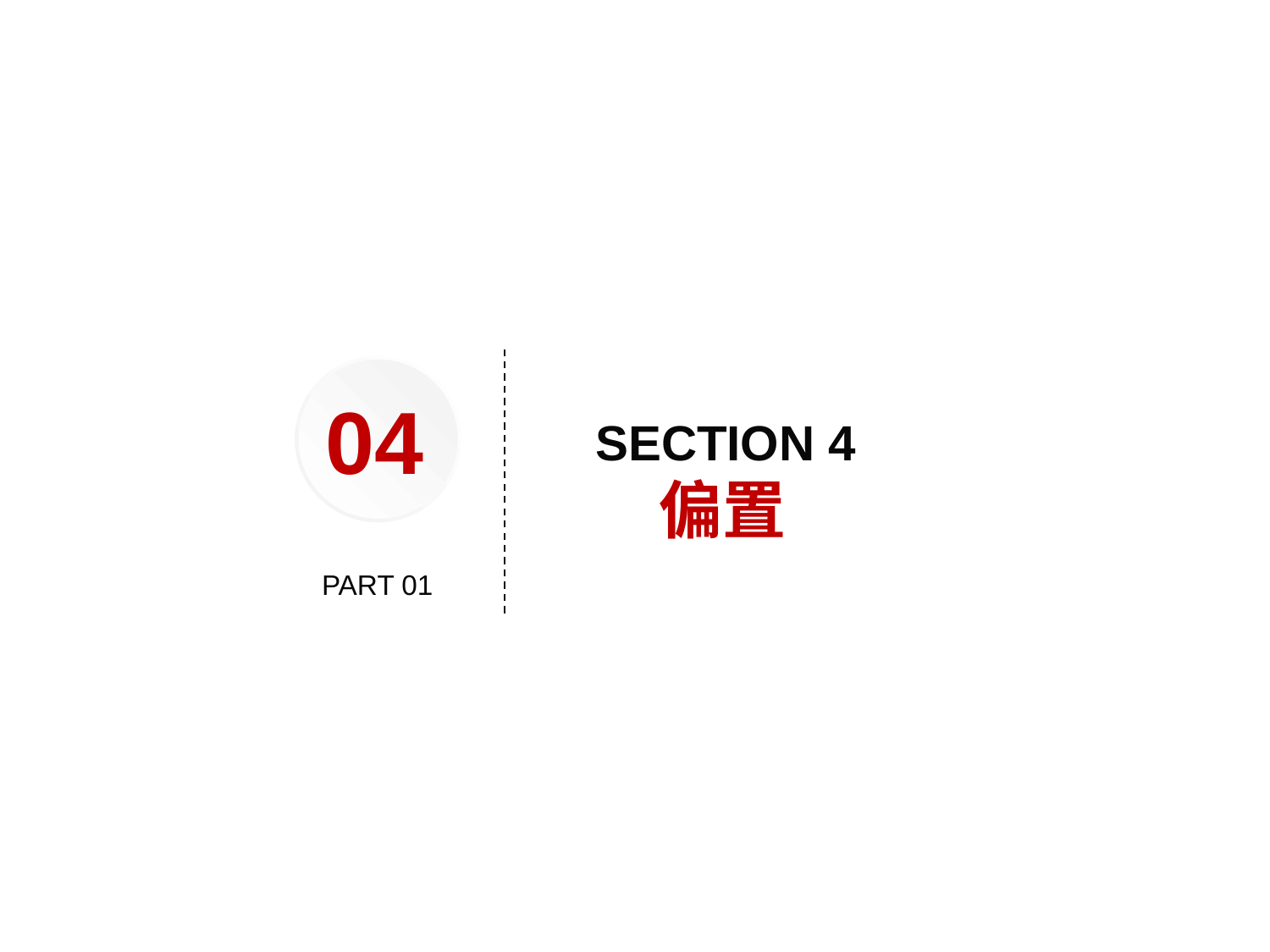

04
 SECTION 4
偏置
PART 01

13